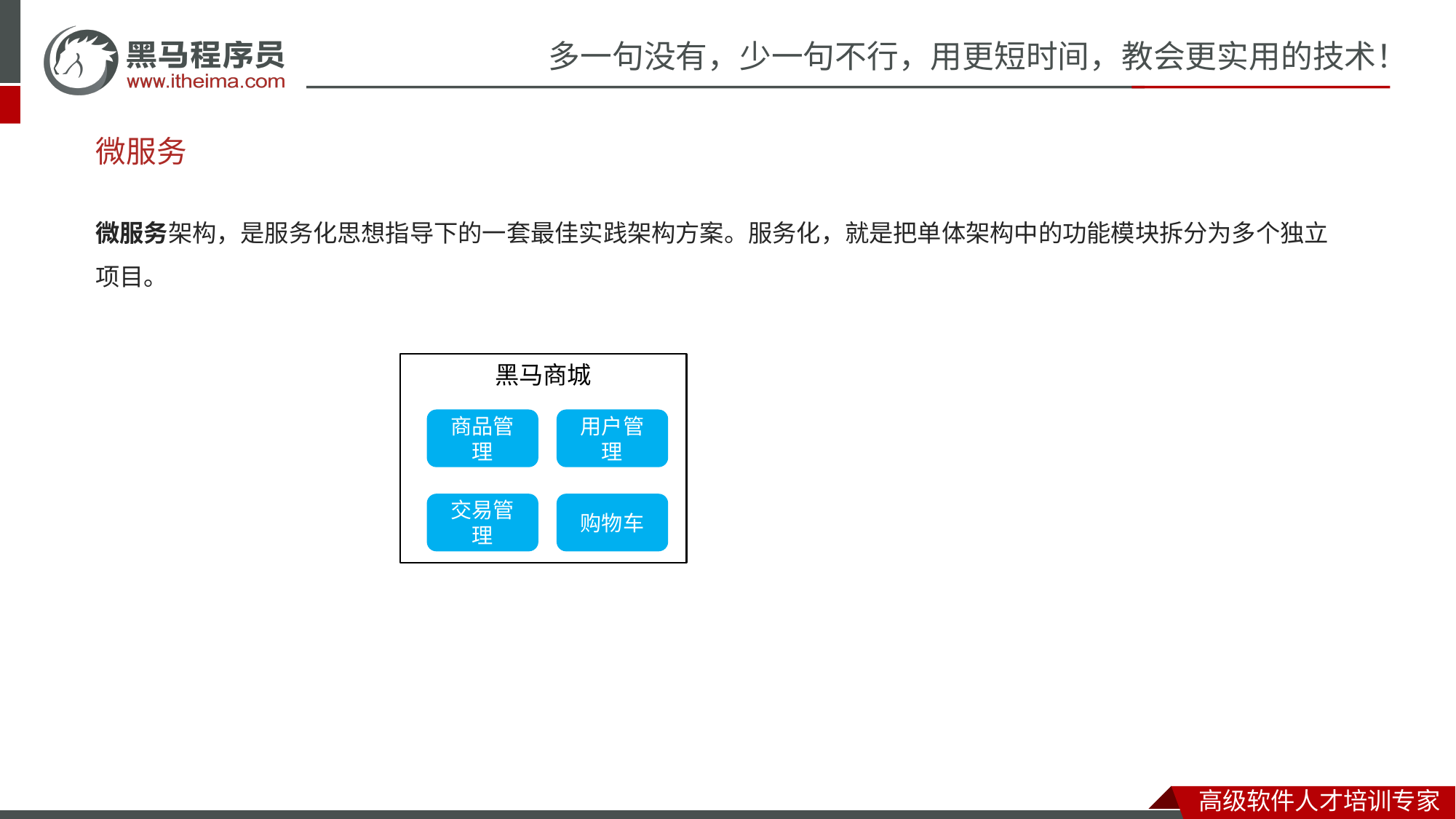

# 微服务
微服务架构，是服务化思想指导下的一套最佳实践架构方案。服务化，就是把单体架构中的功能模块拆分为多个独立项目。

黑马商城
商品管理
用户管理
交易管理
购物车